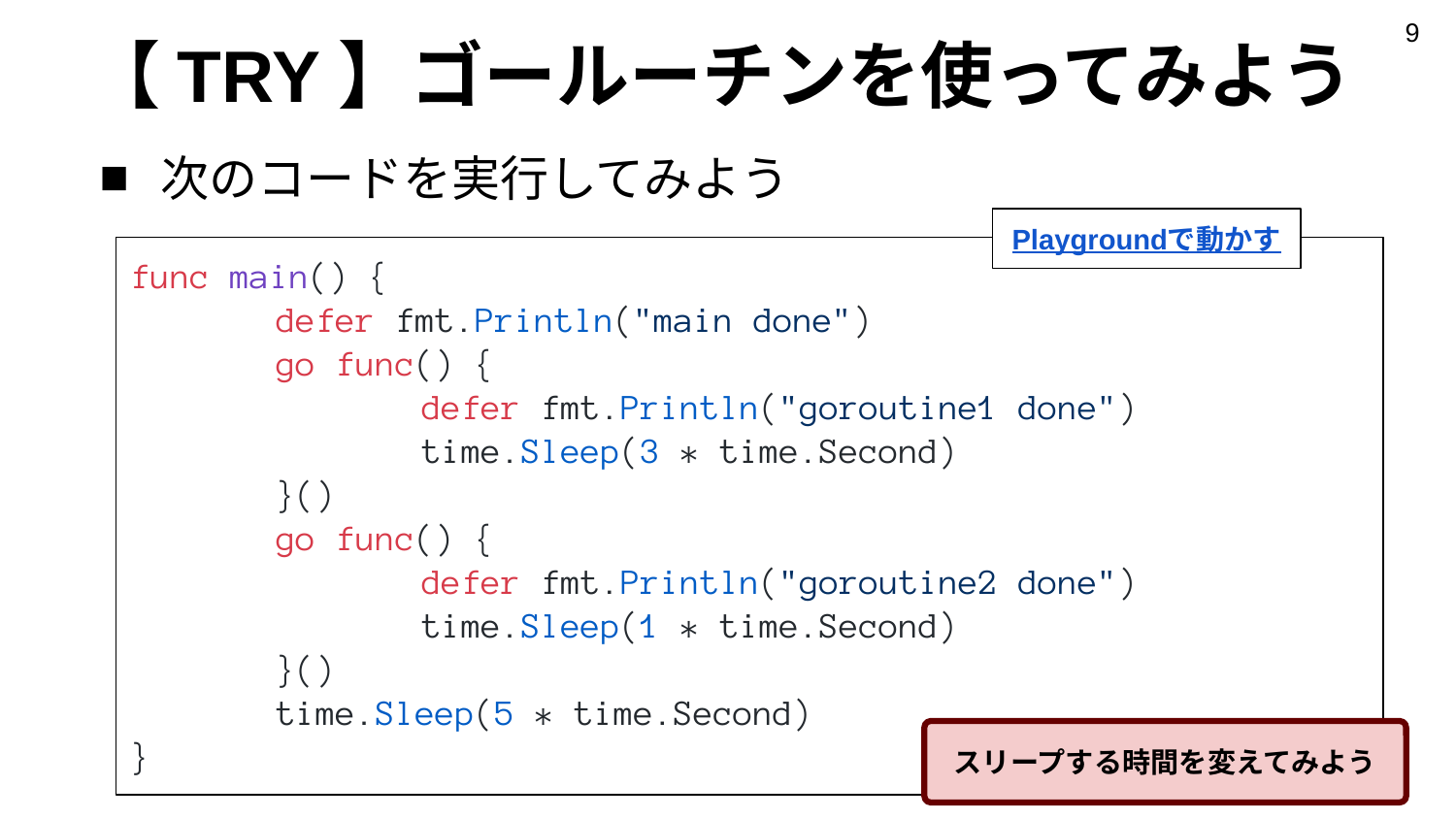

9
# 【TRY】ゴールーチンを使ってみよう
次のコードを実行してみよう
Playgroundで動かす
func main() {
	defer fmt.Println("main done")
	go func() {
		defer fmt.Println("goroutine1 done")
		time.Sleep(3 * time.Second)
	}()
	go func() {
		defer fmt.Println("goroutine2 done")
		time.Sleep(1 * time.Second)
	}()
	time.Sleep(5 * time.Second)
}
スリープする時間を変えてみよう